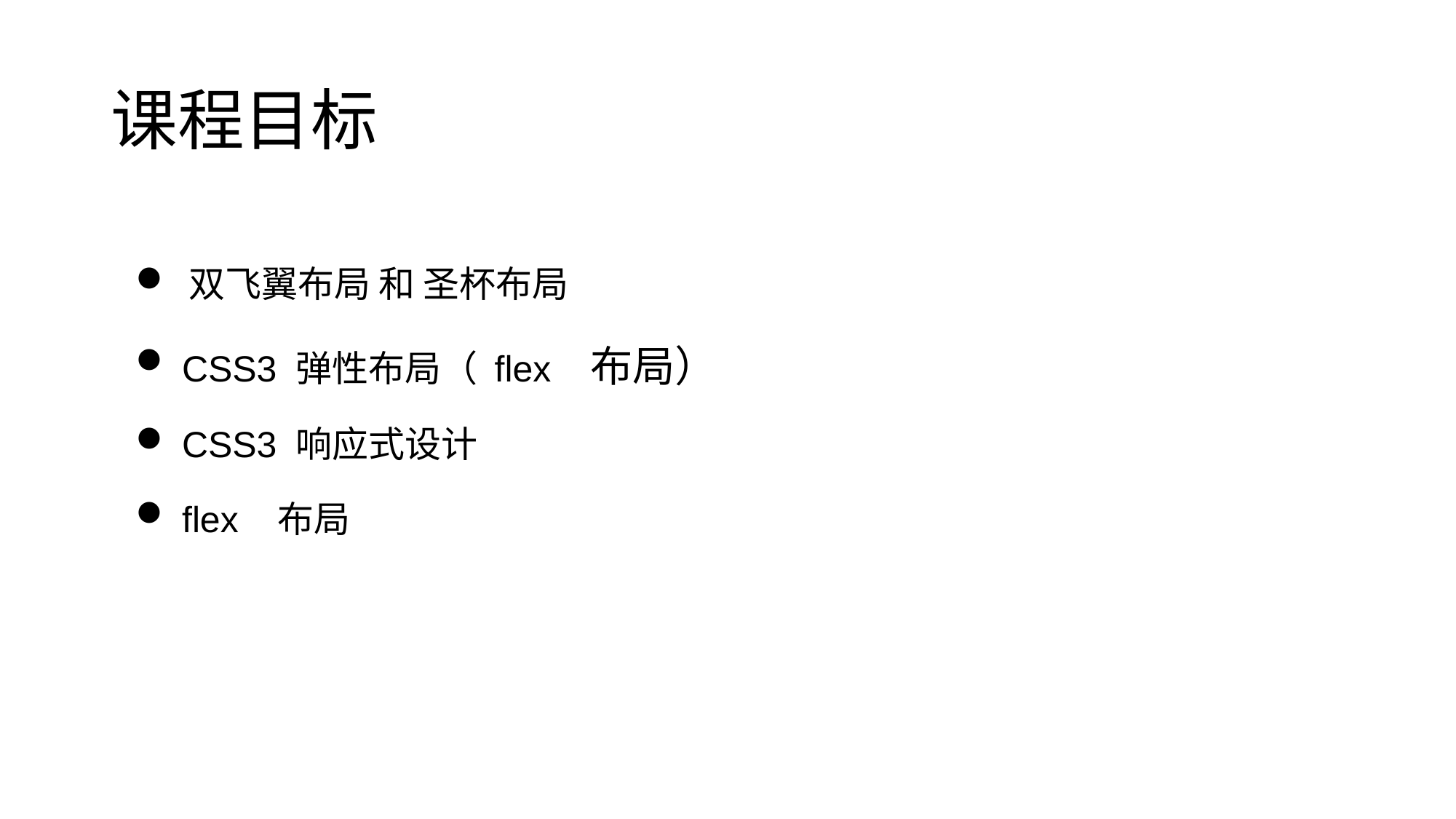

# 课程目标
 双飞翼布局 和 圣杯布局
 CSS3 弹性布局（ flex   布局）
 CSS3 响应式设计
 flex   布局